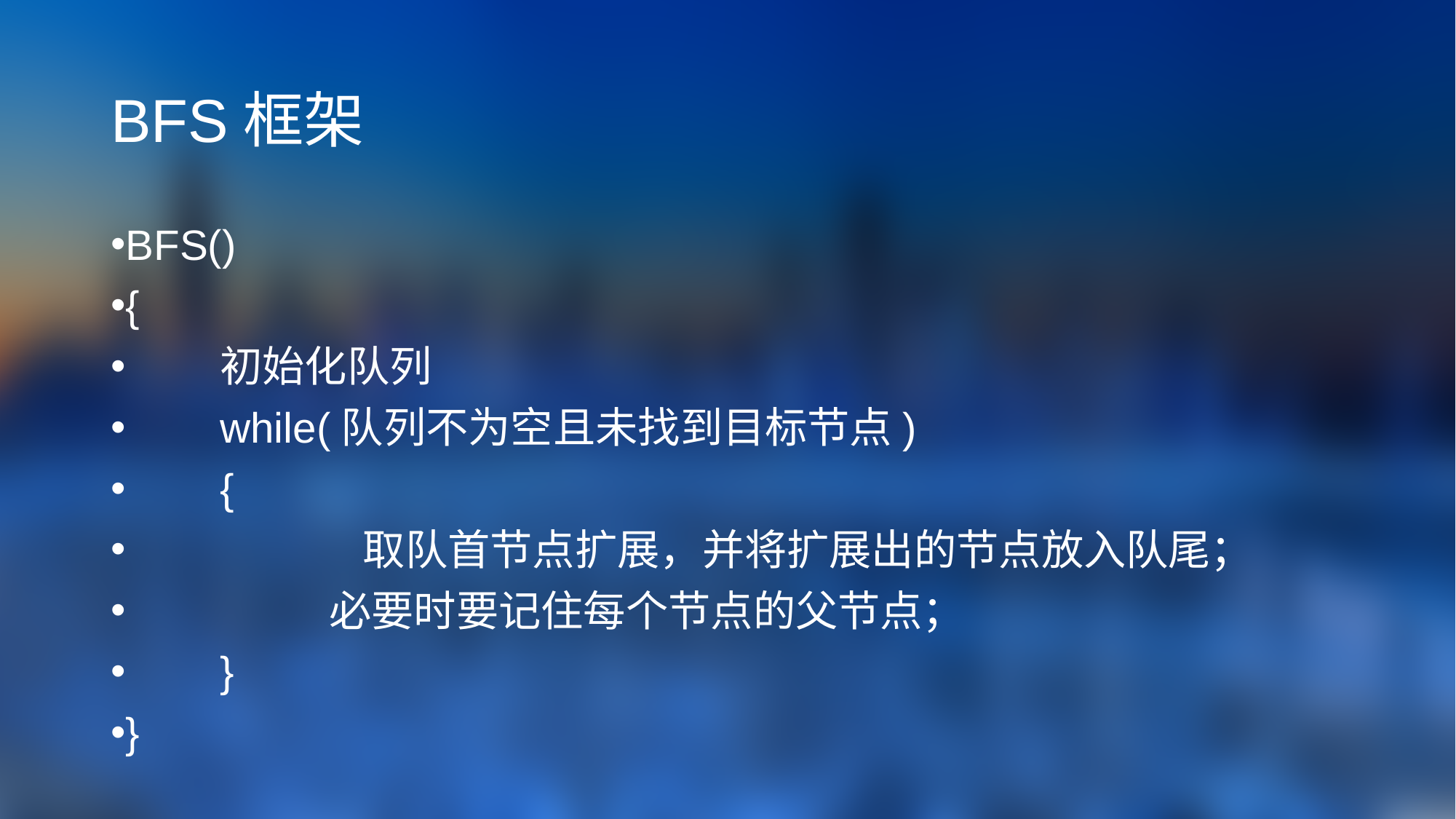

# BFS框架
BFS()
{
	初始化队列
	while(队列不为空且未找到目标节点)
	{
                        取队首节点扩展，并将扩展出的节点放入队尾；
		必要时要记住每个节点的父节点；
	}
}